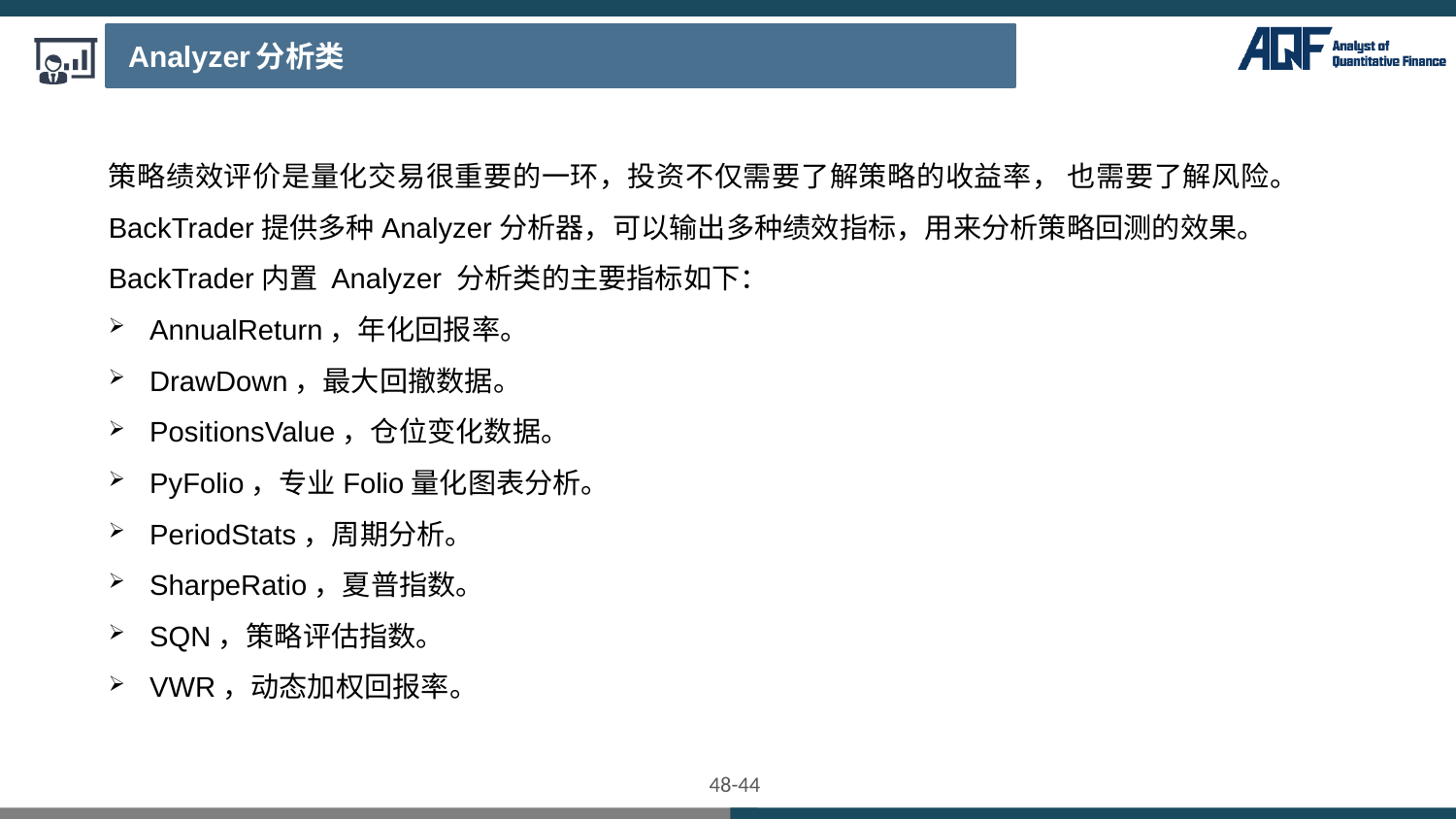

Analyzer分析类
策略绩效评价是量化交易很重要的一环，投资不仅需要了解策略的收益率， 也需要了解风险。 BackTrader提供多种Analyzer分析器，可以输出多种绩效指标，用来分析策略回测的效果。
BackTrader内置 Analyzer 分析类的主要指标如下：
AnnualReturn，年化回报率。
DrawDown，最大回撤数据。
PositionsValue，仓位变化数据。
PyFolio，专业Folio量化图表分析。
PeriodStats，周期分析。
SharpeRatio，夏普指数。
SQN，策略评估指数。
VWR，动态加权回报率。